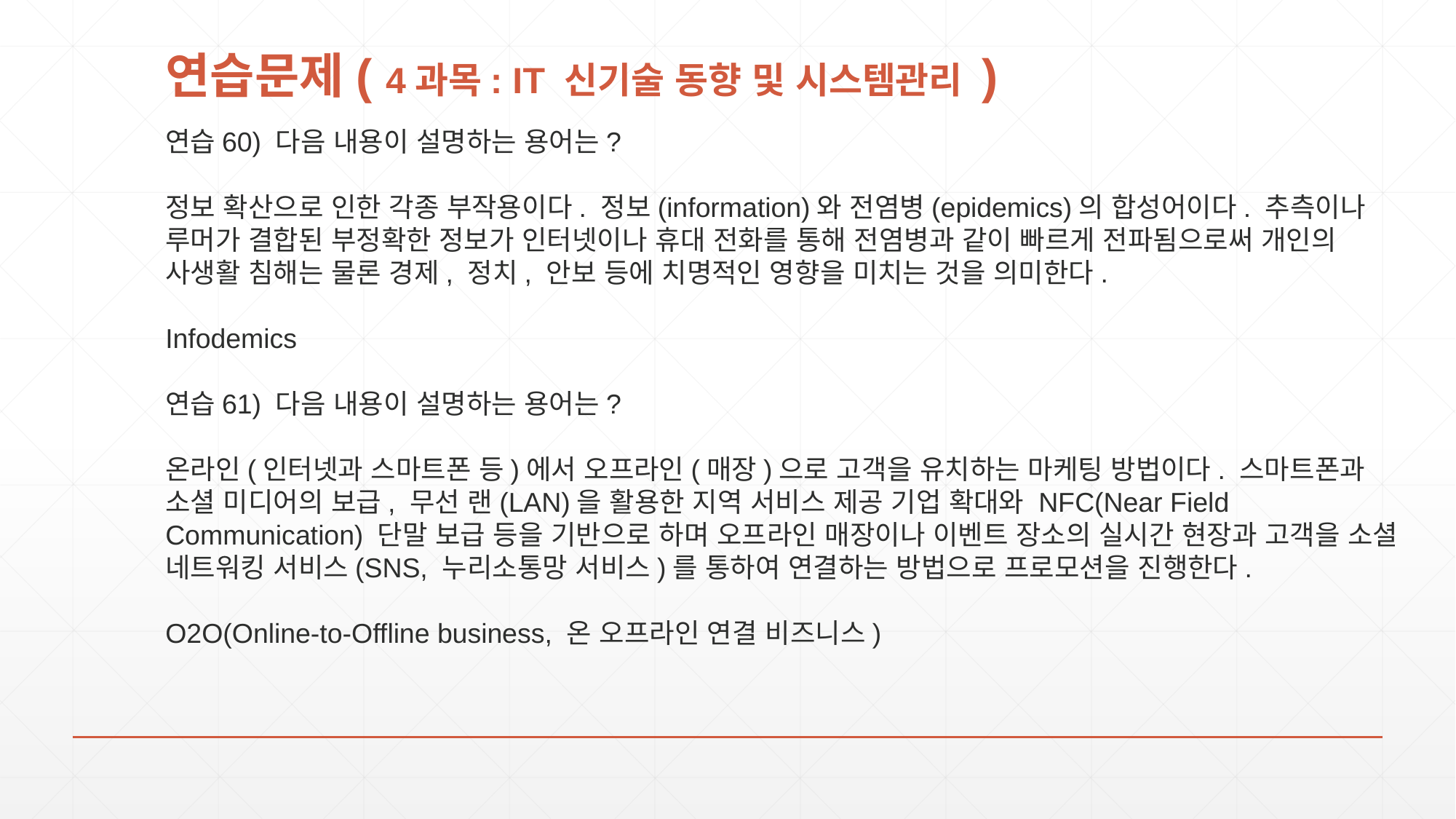

# 연습문제( 4과목: IT 신기술 동향 및 시스템관리 )
연습60) 다음 내용이 설명하는 용어는?

정보 확산으로 인한 각종 부작용이다. 정보(information)와 전염병(epidemics)의 합성어이다. 추측이나 루머가 결합된 부정확한 정보가 인터넷이나 휴대 전화를 통해 전염병과 같이 빠르게 전파됨으로써 개인의 사생활 침해는 물론 경제, 정치, 안보 등에 치명적인 영향을 미치는 것을 의미한다.

Infodemics

연습61) 다음 내용이 설명하는 용어는?

온라인(인터넷과 스마트폰 등)에서 오프라인(매장)으로 고객을 유치하는 마케팅 방법이다. 스마트폰과 소셜 미디어의 보급, 무선 랜(LAN)을 활용한 지역 서비스 제공 기업 확대와 NFC(Near Field Communication) 단말 보급 등을 기반으로 하며 오프라인 매장이나 이벤트 장소의 실시간 현장과 고객을 소셜 네트워킹 서비스(SNS, 누리소통망 서비스)를 통하여 연결하는 방법으로 프로모션을 진행한다.

O2O(Online-to-Offline business, 온 오프라인 연결 비즈니스)